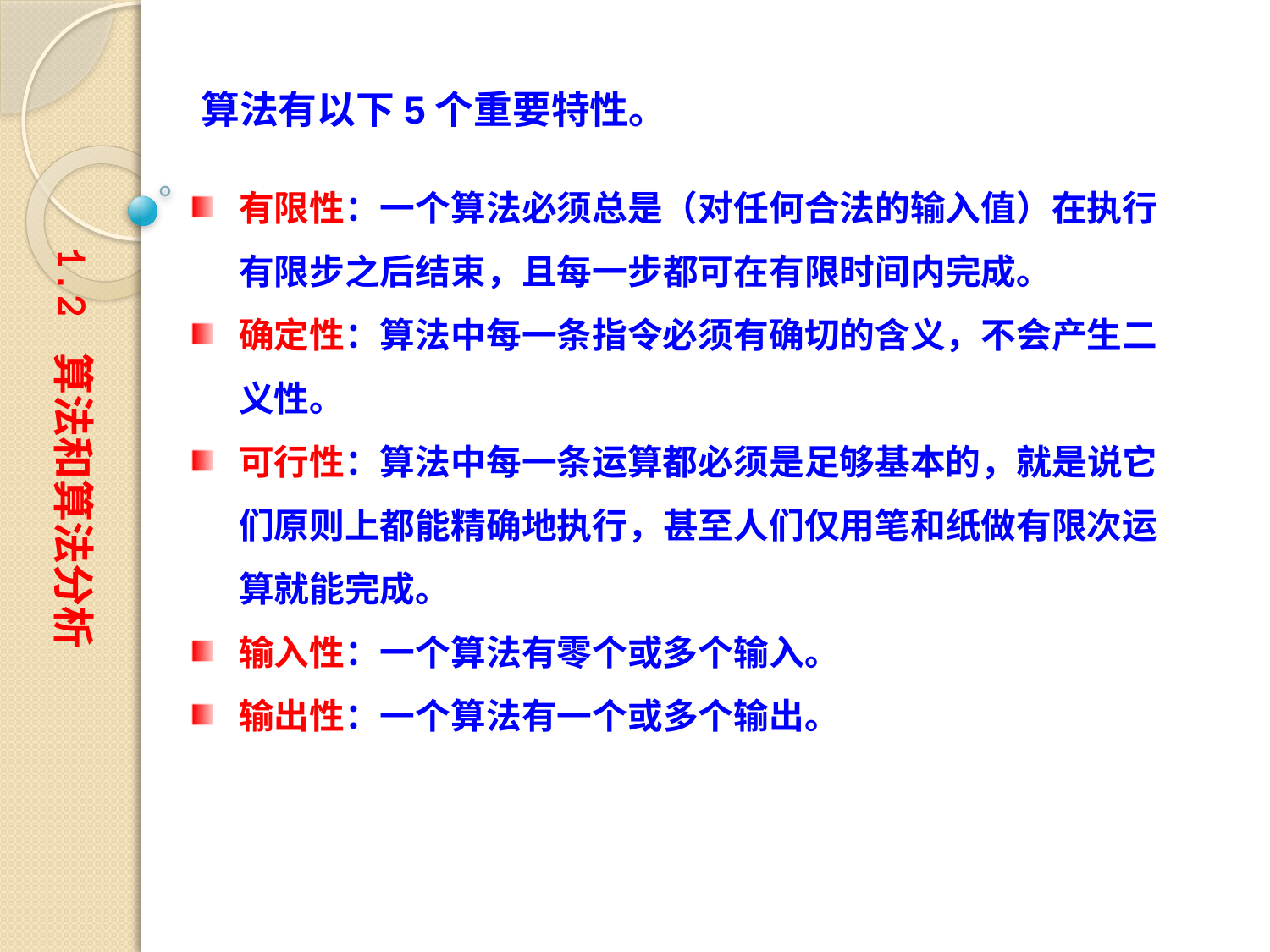

算法有以下5个重要特性。
有限性：一个算法必须总是（对任何合法的输入值）在执行有限步之后结束，且每一步都可在有限时间内完成。
确定性：算法中每一条指令必须有确切的含义，不会产生二义性。
可行性：算法中每一条运算都必须是足够基本的，就是说它们原则上都能精确地执行，甚至人们仅用笔和纸做有限次运算就能完成。
输入性：一个算法有零个或多个输入。
输出性：一个算法有一个或多个输出。
1.2 算法和算法分析